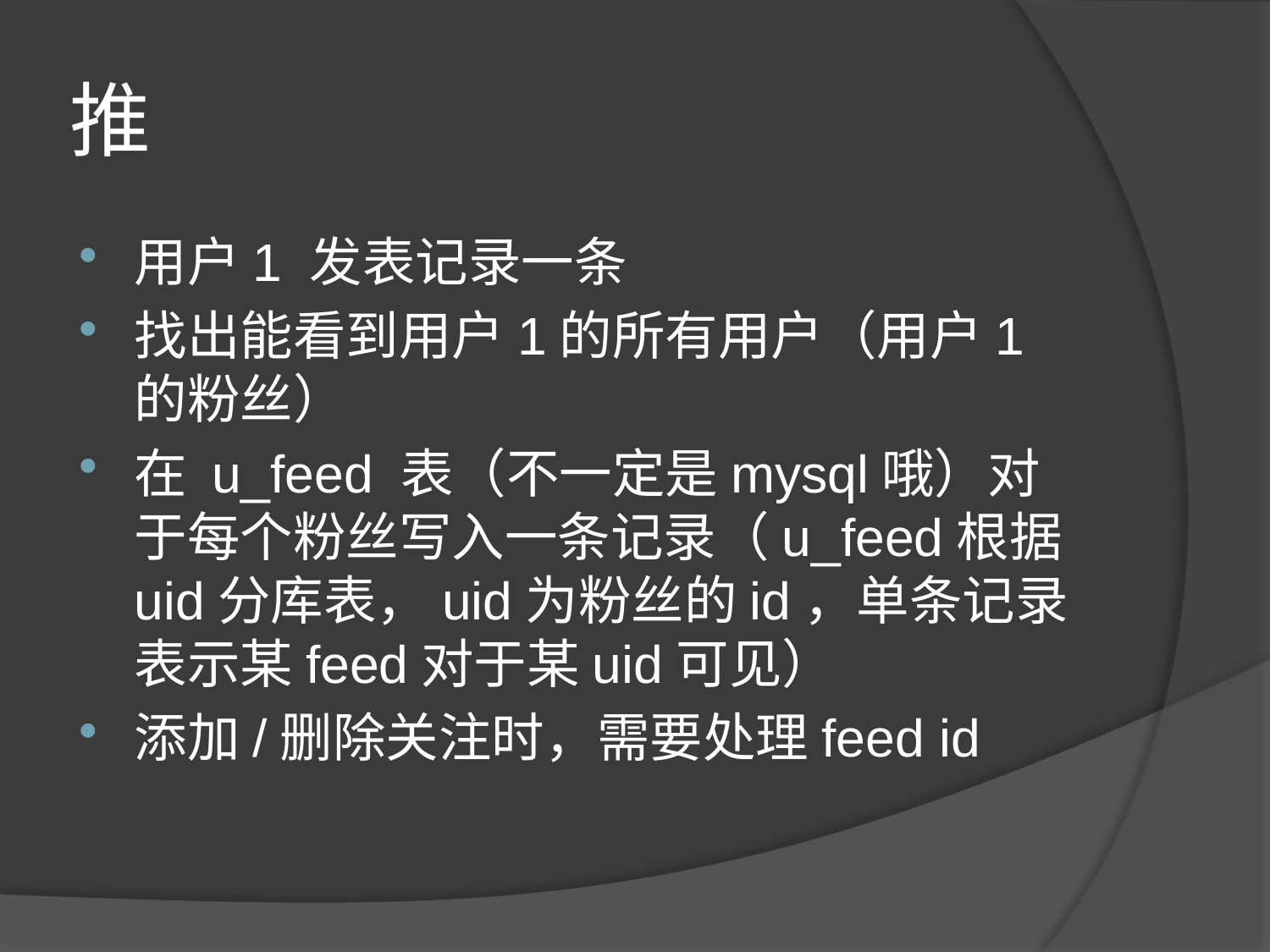

# 推
用户1 发表记录一条
找出能看到用户1的所有用户（用户1的粉丝）
在 u_feed 表（不一定是mysql哦）对于每个粉丝写入一条记录（u_feed根据uid分库表，uid为粉丝的id，单条记录表示某feed对于某uid可见）
添加/删除关注时，需要处理feed id